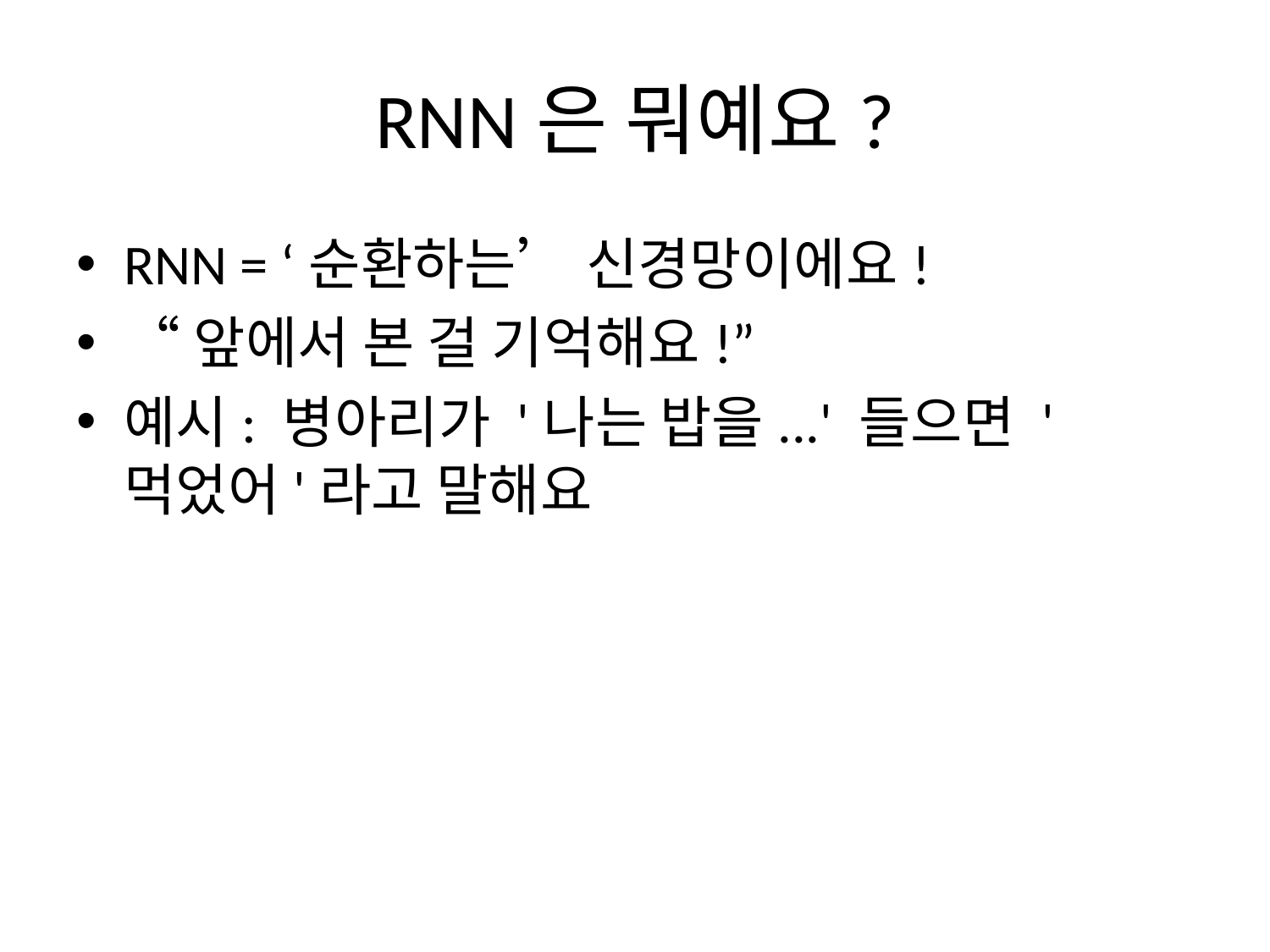

# RNN은 뭐예요?
RNN = ‘순환하는’ 신경망이에요!
“앞에서 본 걸 기억해요!”
예시: 병아리가 '나는 밥을...' 들으면 '먹었어'라고 말해요